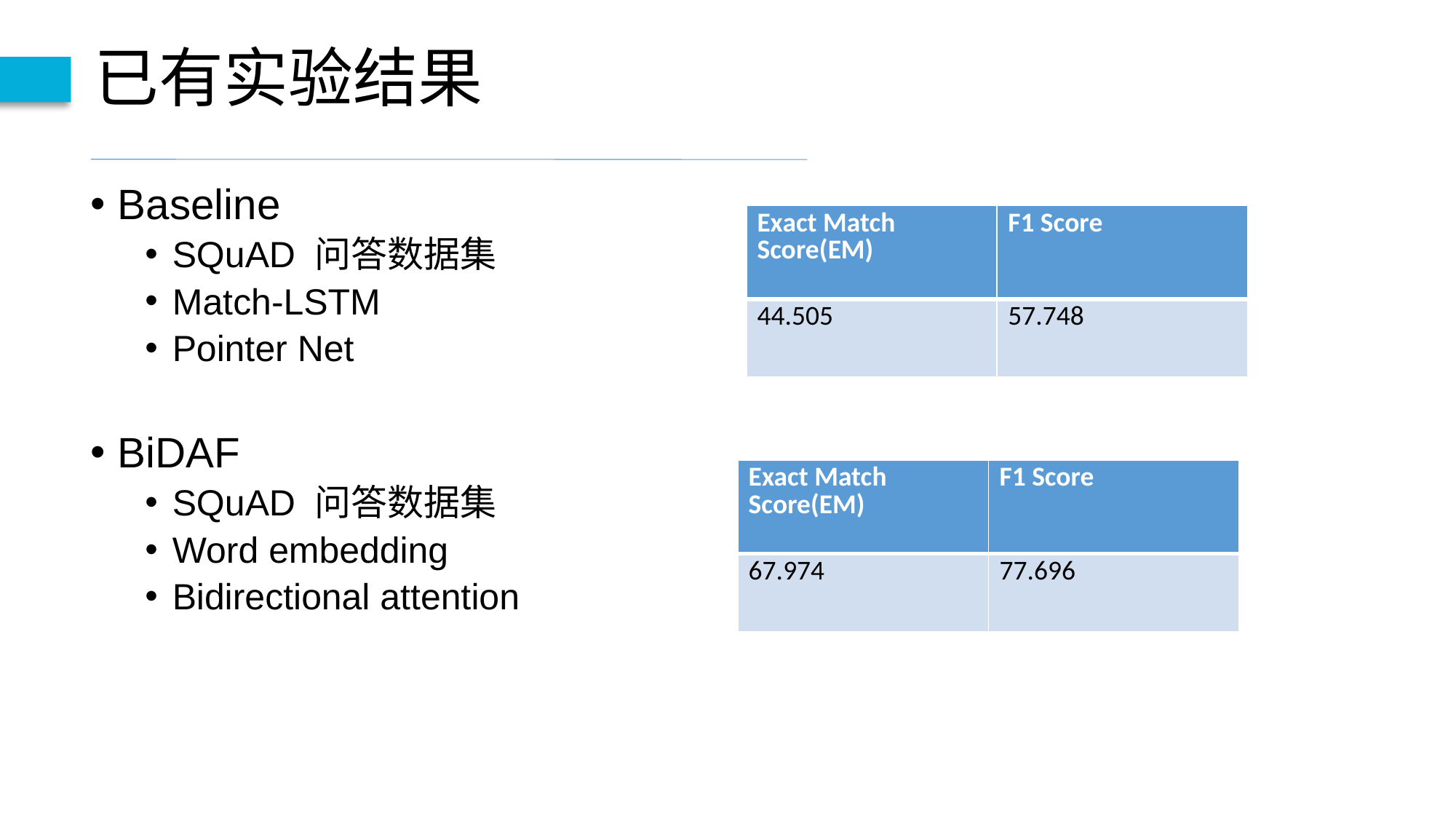

已有实验结果

Baseline
SQuAD 问答数据集
Match-LSTM
Pointer Net

BiDAF
SQuAD 问答数据集
Word embedding
Bidirectional attention

| Exact Match Score(EM) | F1 Score |
| --- | --- |
| 44.505 | 57.748 |
| Exact Match Score(EM) | F1 Score |
| --- | --- |
| 67.974 | 77.696 |